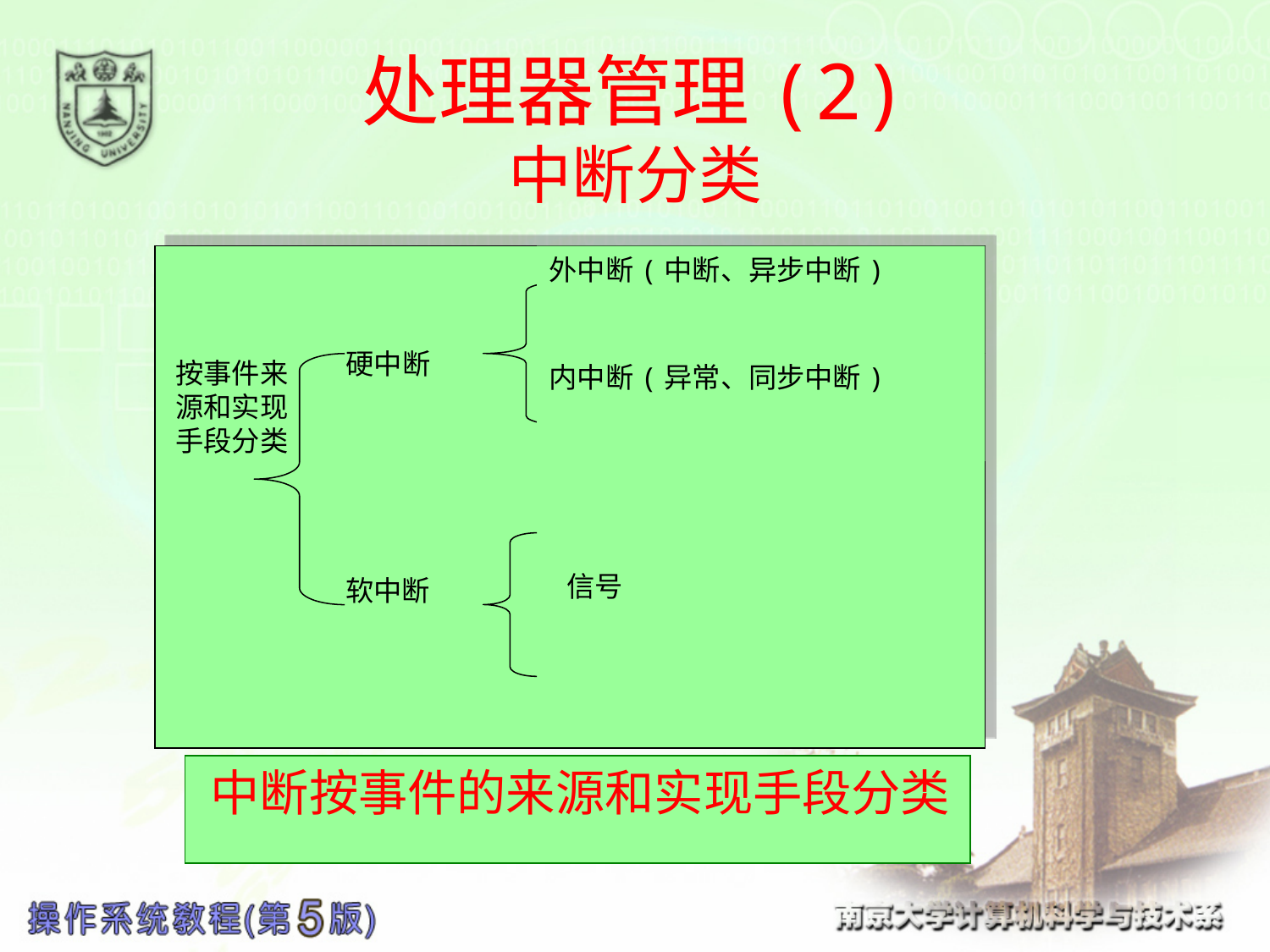

# 处理器管理(2) 中断分类

外中断(中断、异步中断)

硬中断
按事件来源和实现手段分类

内中断(异常、同步中断)

信号
软中断
 中断按事件的来源和实现手段分类